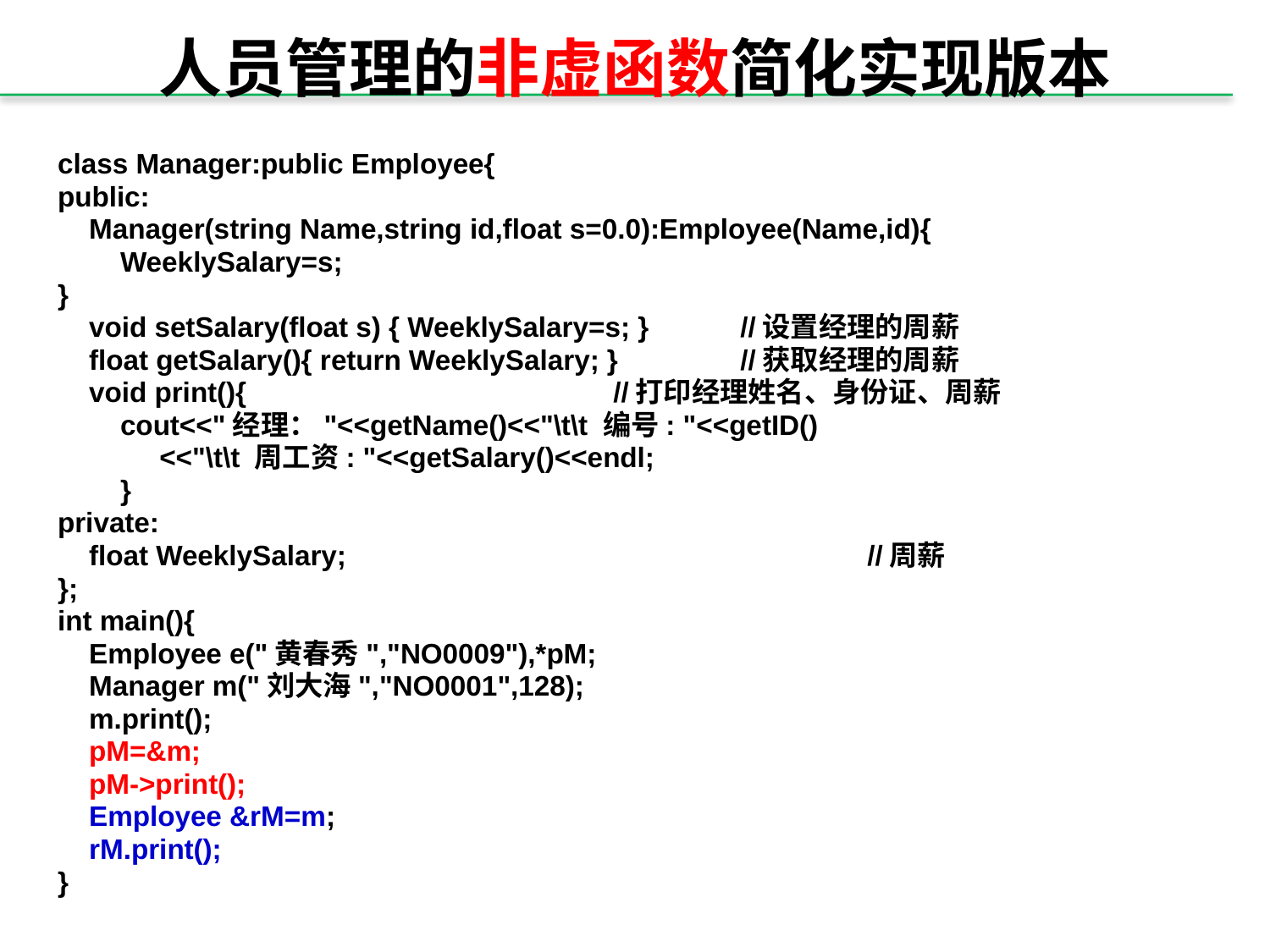

# 人员管理的非虚函数简化实现版本
class Manager:public Employee{
public:
    Manager(string Name,string id,float s=0.0):Employee(Name,id){
        WeeklySalary=s;
}
    void setSalary(float s) { WeeklySalary=s; }	//设置经理的周薪
    float getSalary(){ return WeeklySalary; }	//获取经理的周薪
    void print(){			//打印经理姓名、身份证、周薪
        cout<<"经理："<<getName()<<"\t\t 编号: "<<getID()
             <<"\t\t 周工资: "<<getSalary()<<endl;
        }
private:
    float WeeklySalary;					//周薪
};
int main(){
    Employee e("黄春秀","NO0009"),*pM;
    Manager m("刘大海","NO0001",128);
    m.print();
    pM=&m;
    pM->print();
    Employee &rM=m;
    rM.print();
}